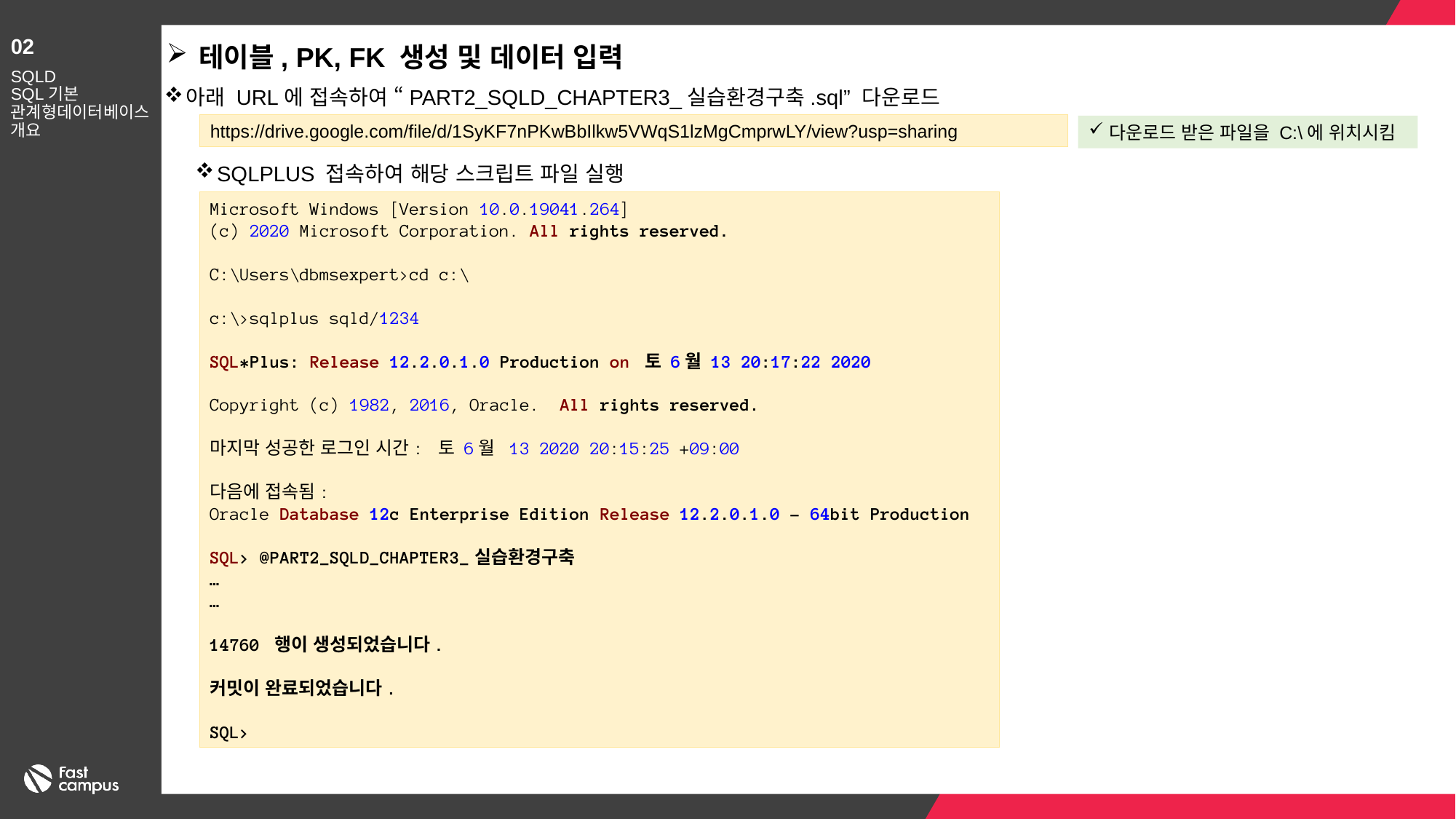

02
테이블, PK, FK 생성 및 데이터 입력
SQLD
SQL기본
관계형데이터베이스개요
아래 URL에 접속하여 “PART2_SQLD_CHAPTER3_실습환경구축.sql” 다운로드
https://drive.google.com/file/d/1SyKF7nPKwBbIlkw5VWqS1lzMgCmprwLY/view?usp=sharing
다운로드 받은 파일을 C:\에 위치시킴
SQLPLUS 접속하여 해당 스크립트 파일 실행
Microsoft Windows [Version 10.0.19041.264]
(c) 2020 Microsoft Corporation. All rights reserved.

C:\Users\dbmsexpert>cd c:\

c:\>sqlplus sqld/1234

SQL*Plus: Release 12.2.0.1.0 Production on 토 6월 13 20:17:22 2020

Copyright (c) 1982, 2016, Oracle.  All rights reserved.

마지막 성공한 로그인 시간: 토 6월  13 2020 20:15:25 +09:00

다음에 접속됨:
Oracle Database 12c Enterprise Edition Release 12.2.0.1.0 - 64bit Production

SQL> @PART2_SQLD_CHAPTER3_실습환경구축
…
…

14760 행이 생성되었습니다.

커밋이 완료되었습니다.

SQL>